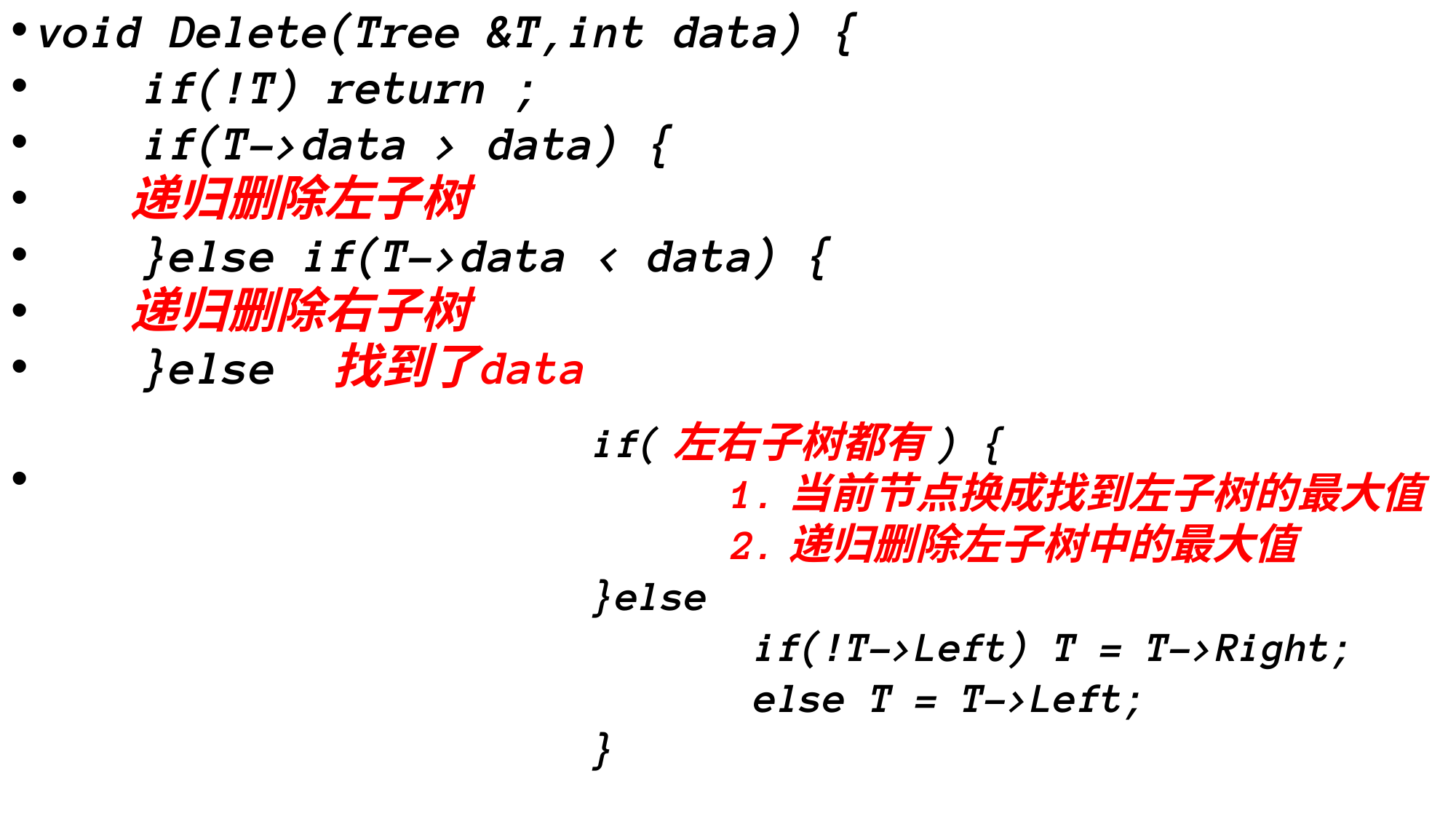

void Delete(Tree &T,int data) {
    if(!T) return ;
    if(T->data > data) {
        递归删除左子树
    }else if(T->data < data) {
        递归删除右子树
    }else  找到了data

if(左右子树都有) {
      1.当前节点换成找到左子树的最大值
      2.递归删除左子树中的最大值
}else
       if(!T->Left) T = T->Right;
       else T = T->Left;
}